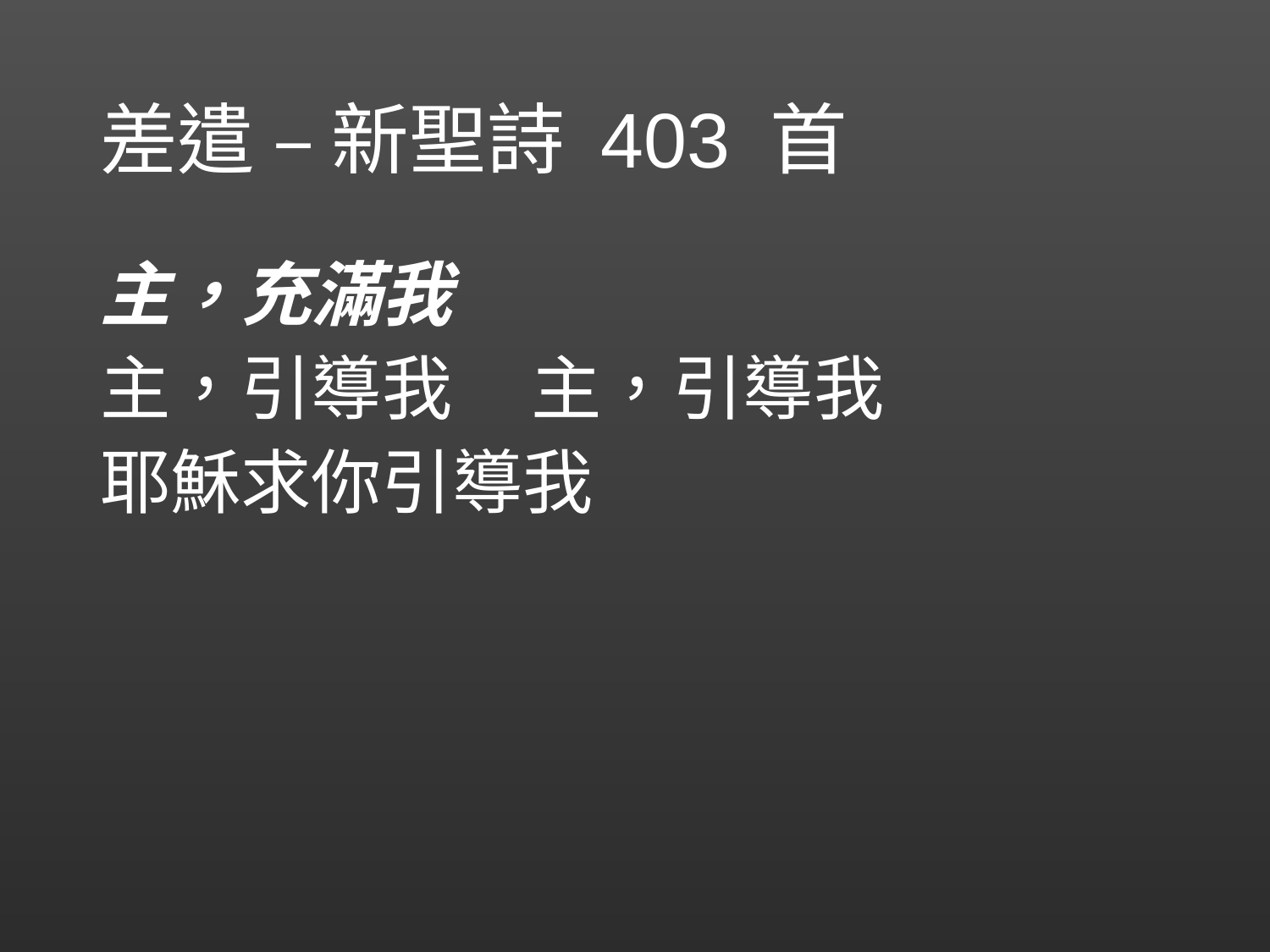

# 差遣 – 新聖詩 403 首
主，充滿我
主，引導我     主，引導我
耶穌求你引導我